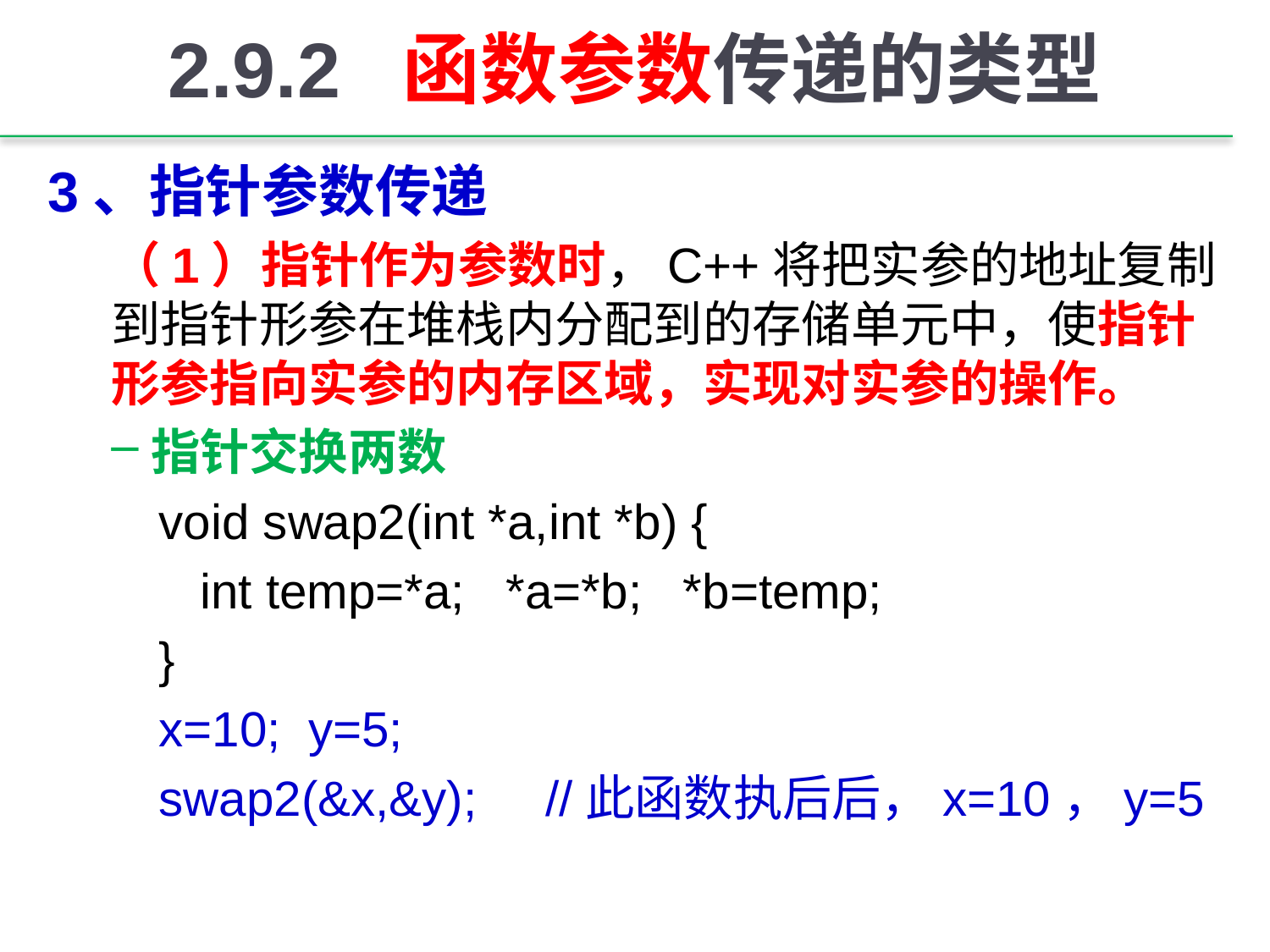

# 2.9.2  函数参数传递的类型
3、指针参数传递
（1）指针作为参数时，C++将把实参的地址复制到指针形参在堆栈内分配到的存储单元中，使指针形参指向实参的内存区域，实现对实参的操作。
指针交换两数
void swap2(int *a,int *b) {
   int temp=*a;   *a=*b;   *b=temp;
}
x=10;  y=5;
swap2(&x,&y);     //此函数执后后，x=10，y=5